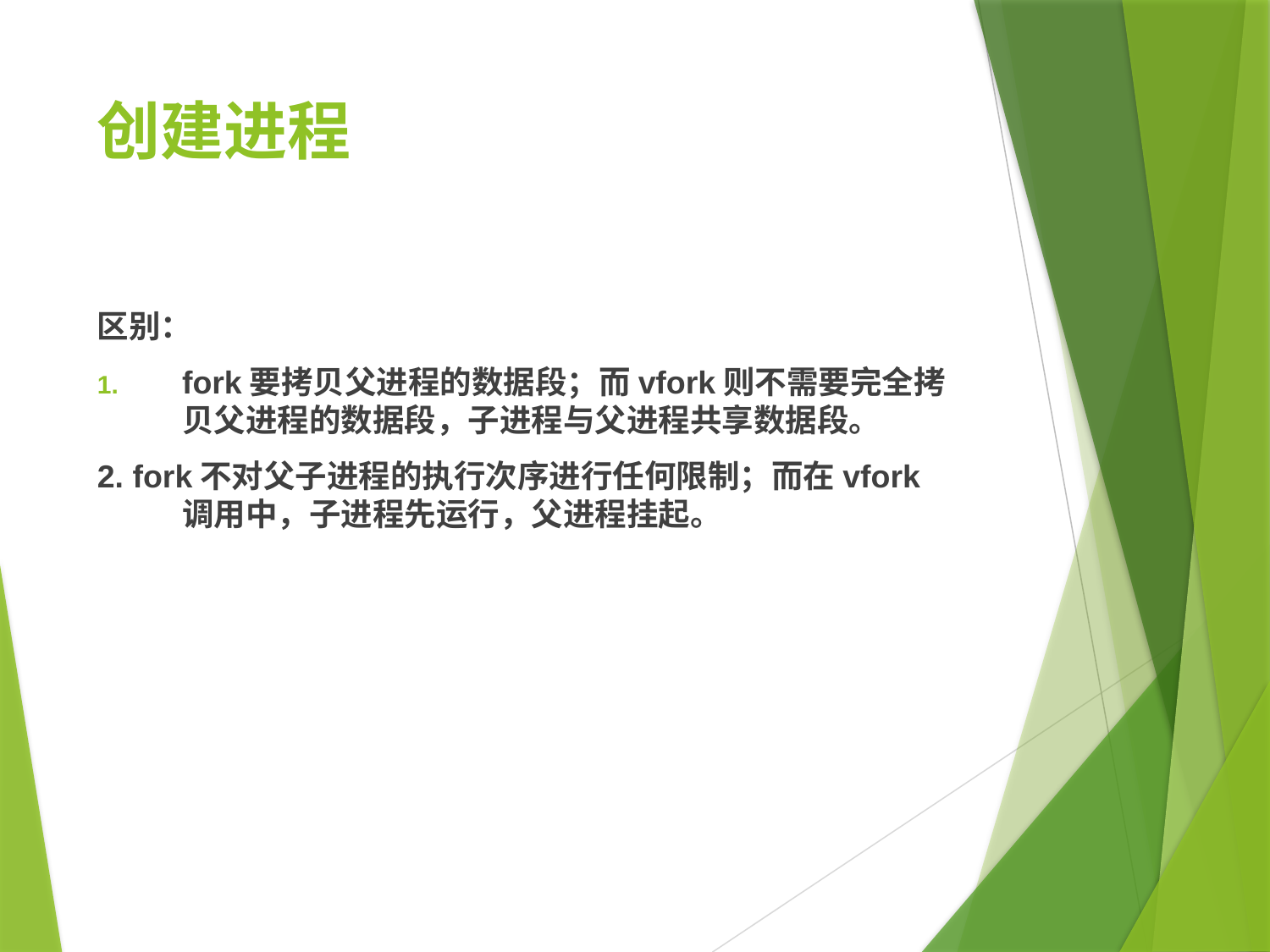

# 创建进程
区别：
fork要拷贝父进程的数据段；而vfork则不需要完全拷贝父进程的数据段，子进程与父进程共享数据段。
2. fork不对父子进程的执行次序进行任何限制；而在vfork调用中，子进程先运行，父进程挂起。